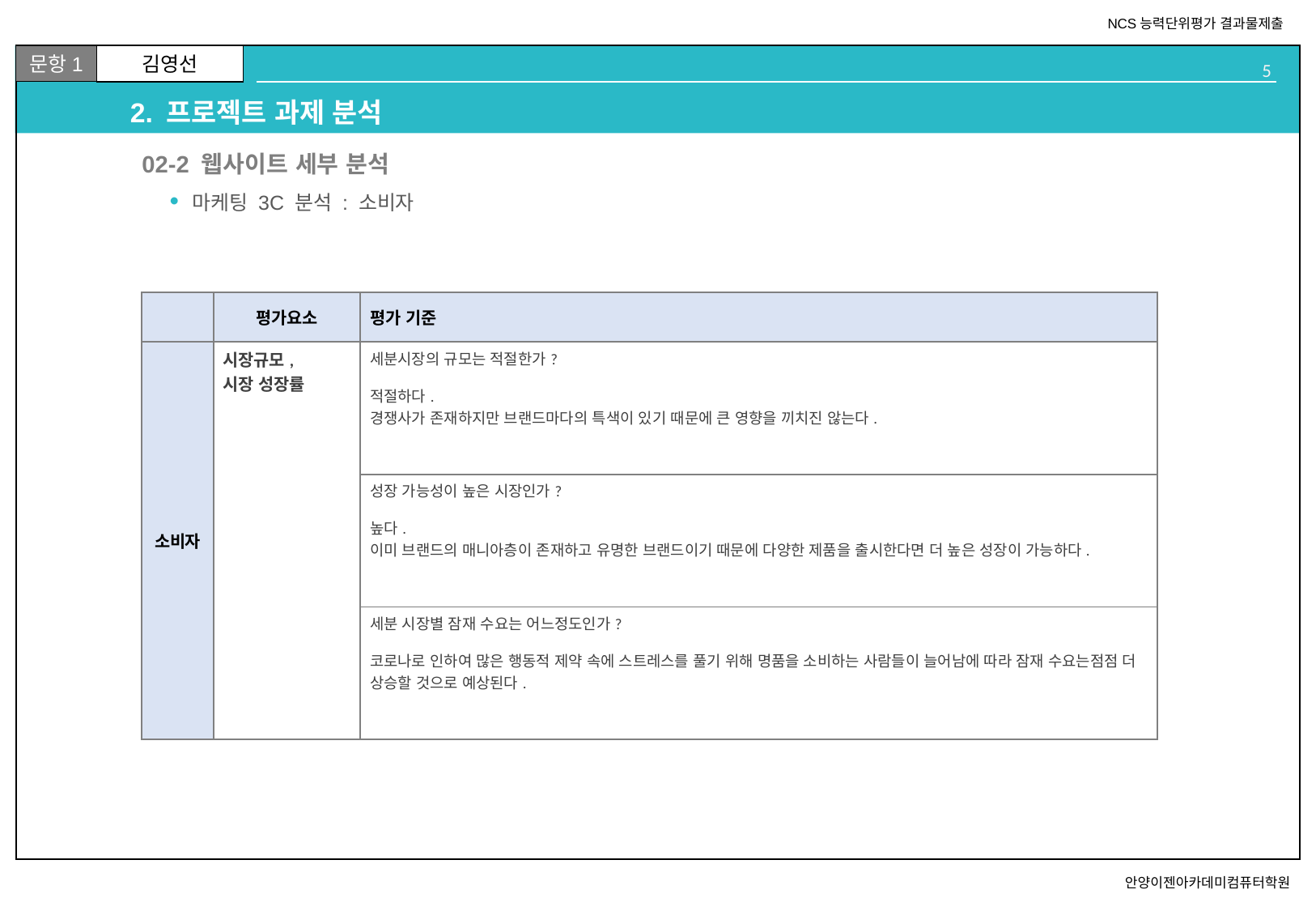

# 2. 프로젝트 과제 분석
02
02-2 웹사이트 세부 분석
마케팅 3C 분석 : 소비자

|  | 평가요소 | 평가 기준 |
| --- | --- | --- |
| 소비자 | 시장규모, 시장 성장률 | 세분시장의 규모는 적절한가? 적절하다. 경쟁사가 존재하지만 브랜드마다의 특색이 있기 때문에 큰 영향을 끼치진 않는다. |
|  |  | 성장 가능성이 높은 시장인가? 높다. 이미 브랜드의 매니아층이 존재하고 유명한 브랜드이기 때문에 다양한 제품을 출시한다면 더 높은 성장이 가능하다. |
|  |  | 세분 시장별 잠재 수요는 어느정도인가? 코로나로 인하여 많은 행동적 제약 속에 스트레스를 풀기 위해 명품을 소비하는 사람들이 늘어남에 따라 잠재 수요는점점 더 상승할 것으로 예상된다. |